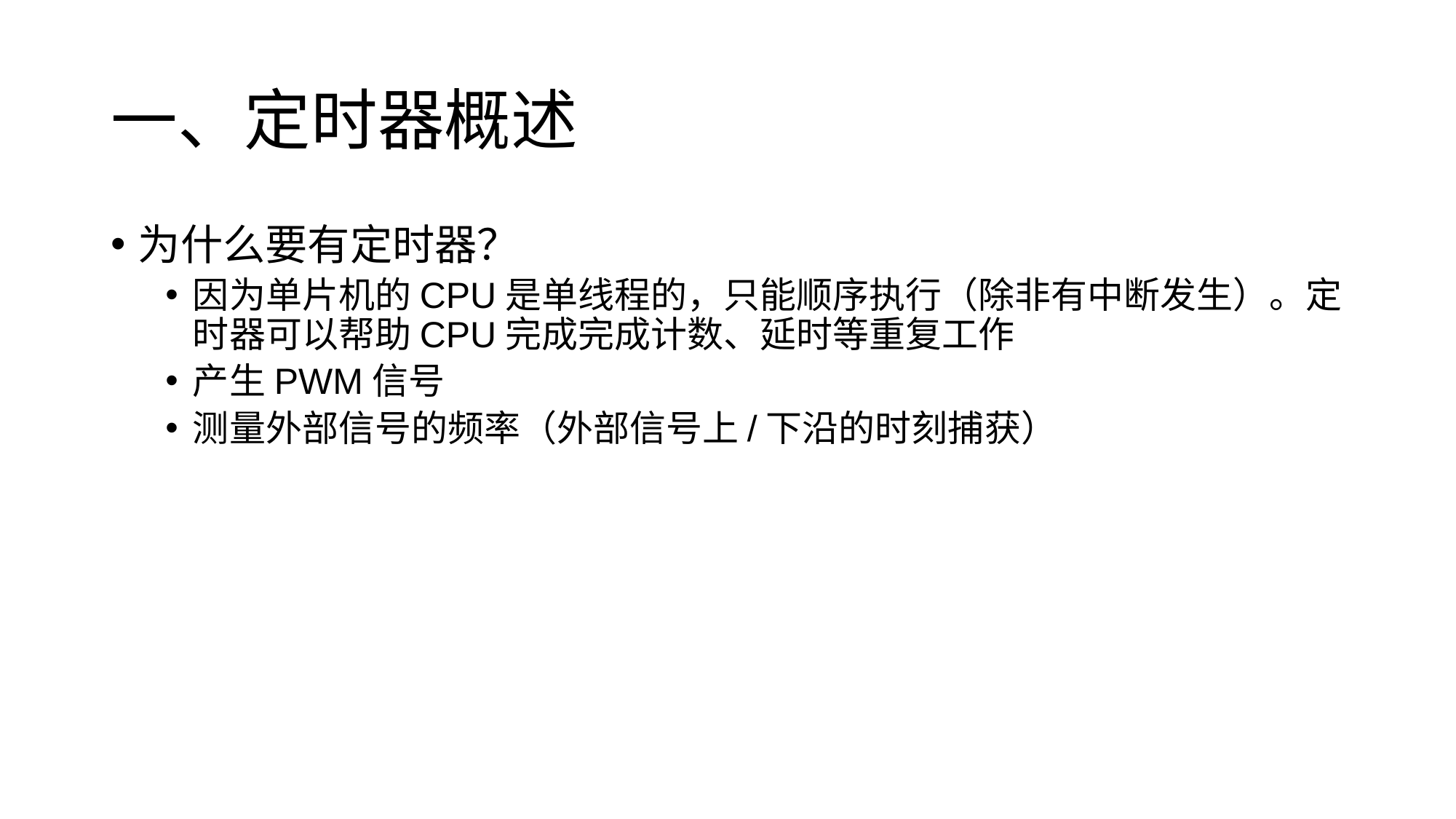

# 一、定时器概述
为什么要有定时器？
因为单片机的CPU是单线程的，只能顺序执行（除非有中断发生）。定时器可以帮助CPU完成完成计数、延时等重复工作
产生PWM信号
测量外部信号的频率（外部信号上/下沿的时刻捕获）